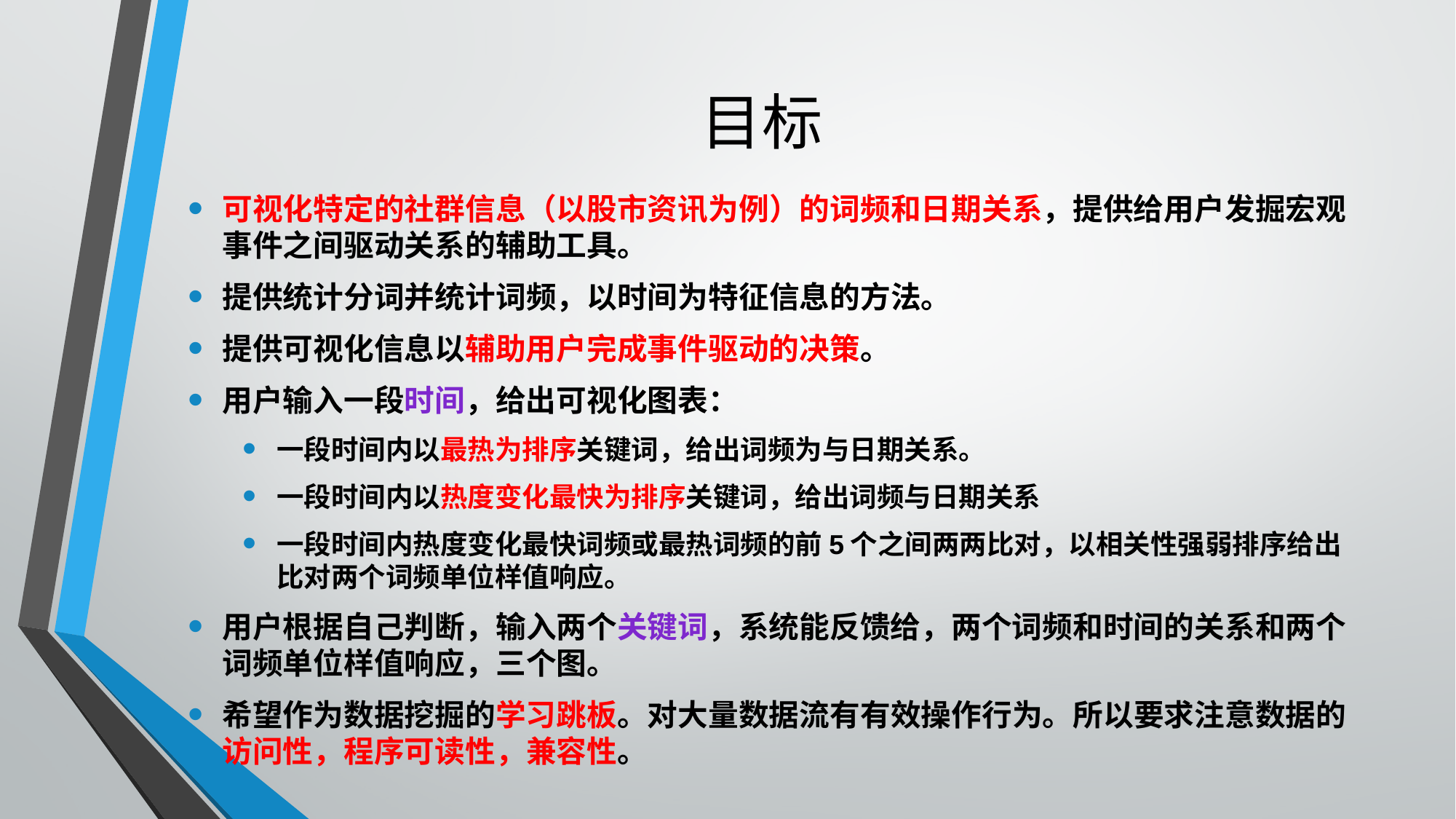

# 目标
可视化特定的社群信息（以股市资讯为例）的词频和日期关系，提供给用户发掘宏观事件之间驱动关系的辅助工具。
提供统计分词并统计词频，以时间为特征信息的方法。
提供可视化信息以辅助用户完成事件驱动的决策。
用户输入一段时间，给出可视化图表：
一段时间内以最热为排序关键词，给出词频为与日期关系。
一段时间内以热度变化最快为排序关键词，给出词频与日期关系
一段时间内热度变化最快词频或最热词频的前5个之间两两比对，以相关性强弱排序给出比对两个词频单位样值响应。
用户根据自己判断，输入两个关键词，系统能反馈给，两个词频和时间的关系和两个词频单位样值响应，三个图。
希望作为数据挖掘的学习跳板。对大量数据流有有效操作行为。所以要求注意数据的访问性，程序可读性，兼容性。